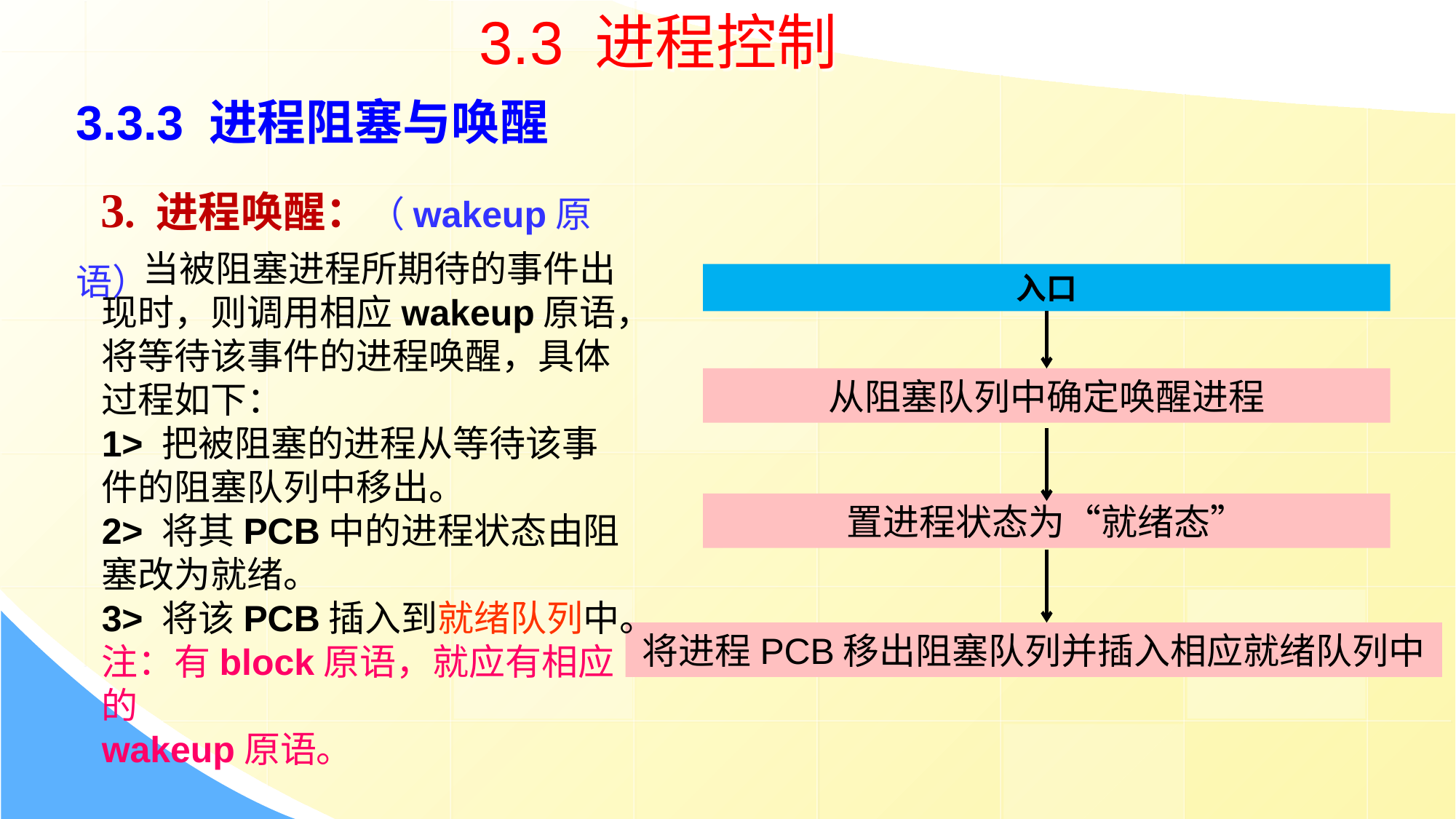

3.3 进程控制
3.3.3 进程阻塞与唤醒
  3. 进程唤醒：（wakeup原语）
    当被阻塞进程所期待的事件出现时，则调用相应wakeup原语，将等待该事件的进程唤醒，具体过程如下：
1> 把被阻塞的进程从等待该事件的阻塞队列中移出。
2> 将其PCB中的进程状态由阻塞改为就绪。
3> 将该PCB插入到就绪队列中。
注：有block原语，就应有相应的
wakeup原语。
入口
从阻塞队列中确定唤醒进程
置进程状态为“就绪态”
将进程PCB移出阻塞队列并插入相应就绪队列中